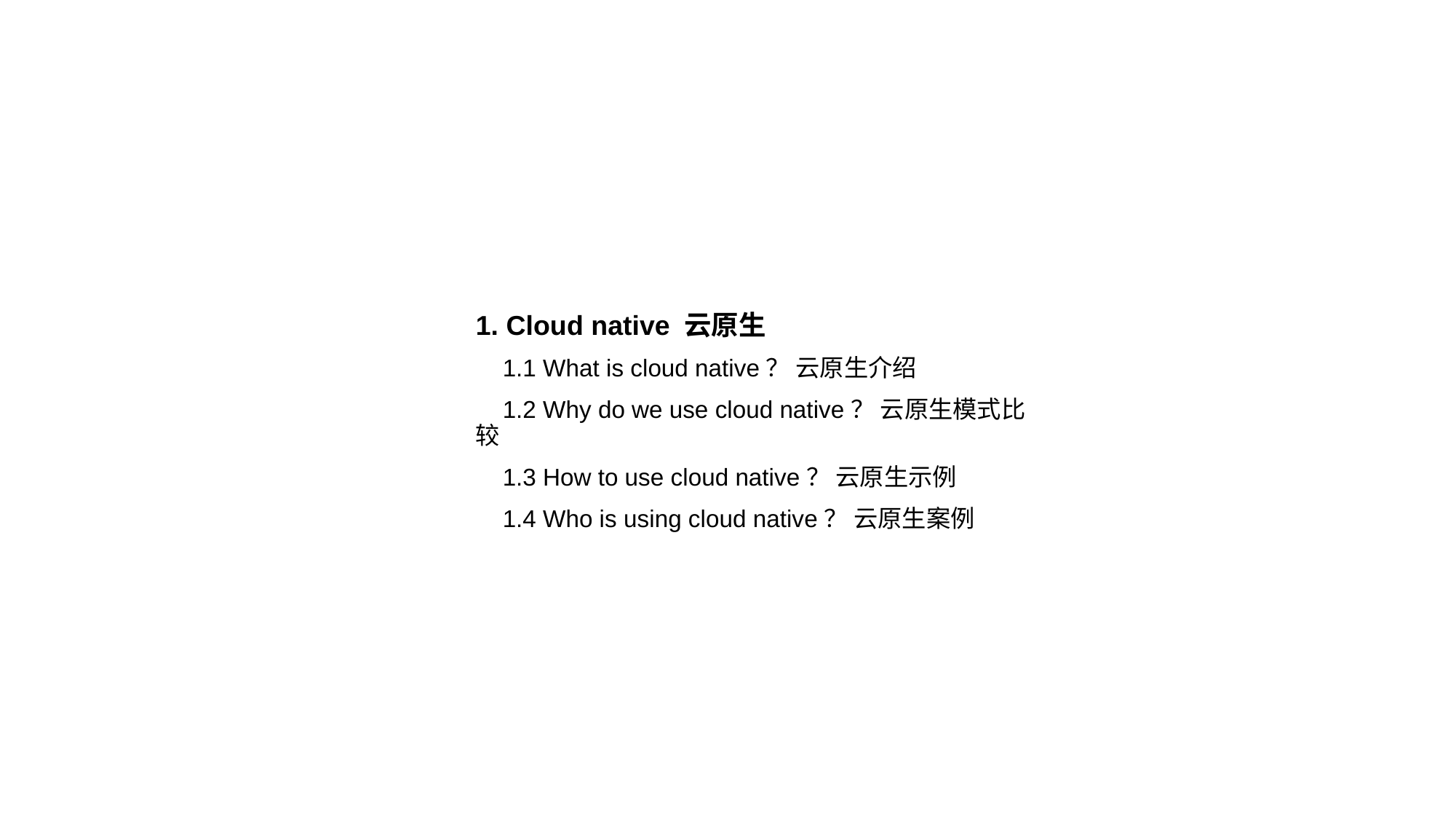

1. Cloud native 云原生
    1.1 What is cloud native？ 云原生介绍
    1.2 Why do we use cloud native？ 云原生模式比较
    1.3 How to use cloud native？ 云原生示例
    1.4 Who is using cloud native？ 云原生案例